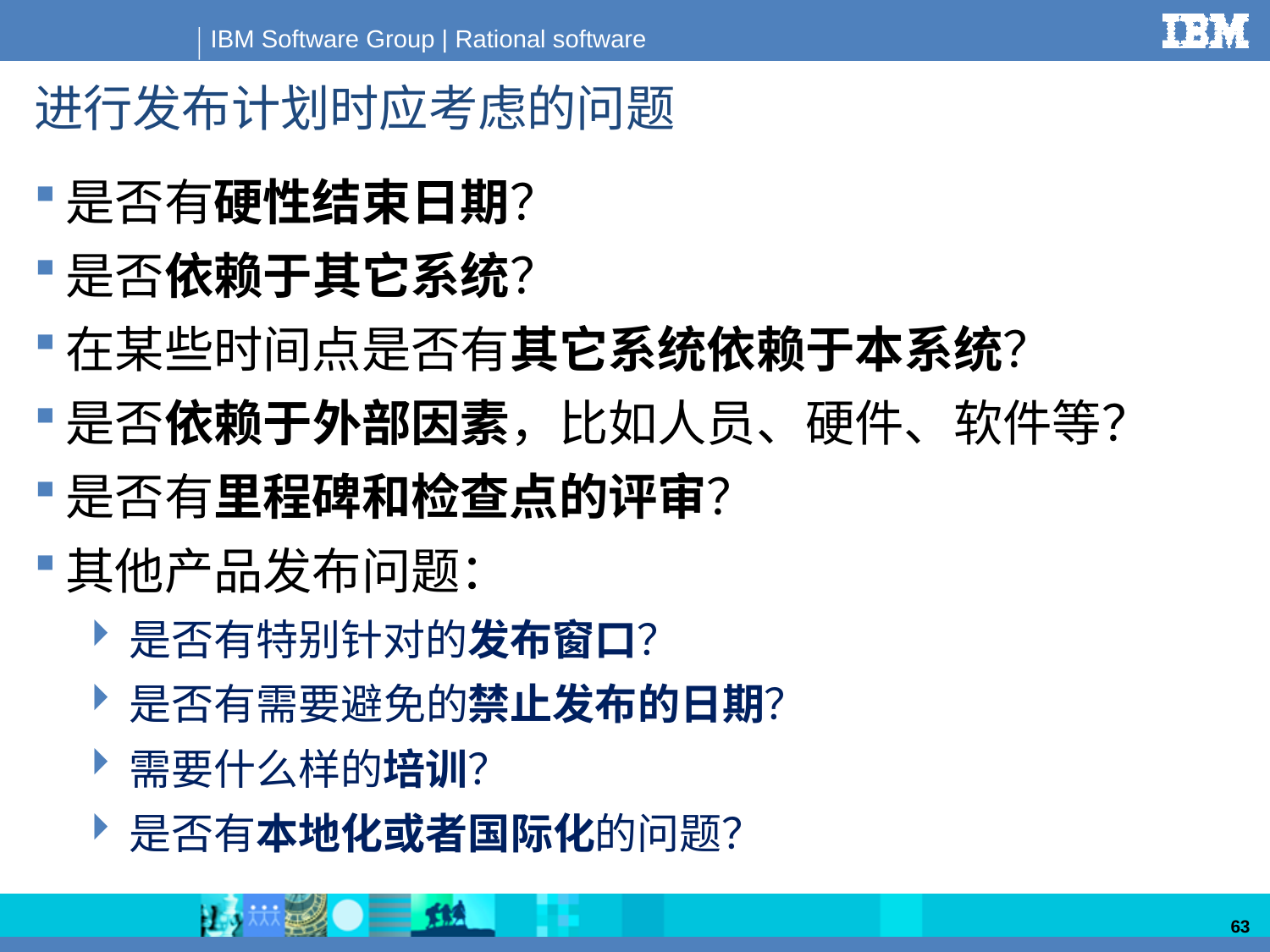

# 进行发布计划时应考虑的问题
是否有硬性结束日期？
是否依赖于其它系统？
在某些时间点是否有其它系统依赖于本系统？
是否依赖于外部因素，比如人员、硬件、软件等？
是否有里程碑和检查点的评审？
其他产品发布问题：
是否有特别针对的发布窗口？
是否有需要避免的禁止发布的日期？
需要什么样的培训？
是否有本地化或者国际化的问题？
63